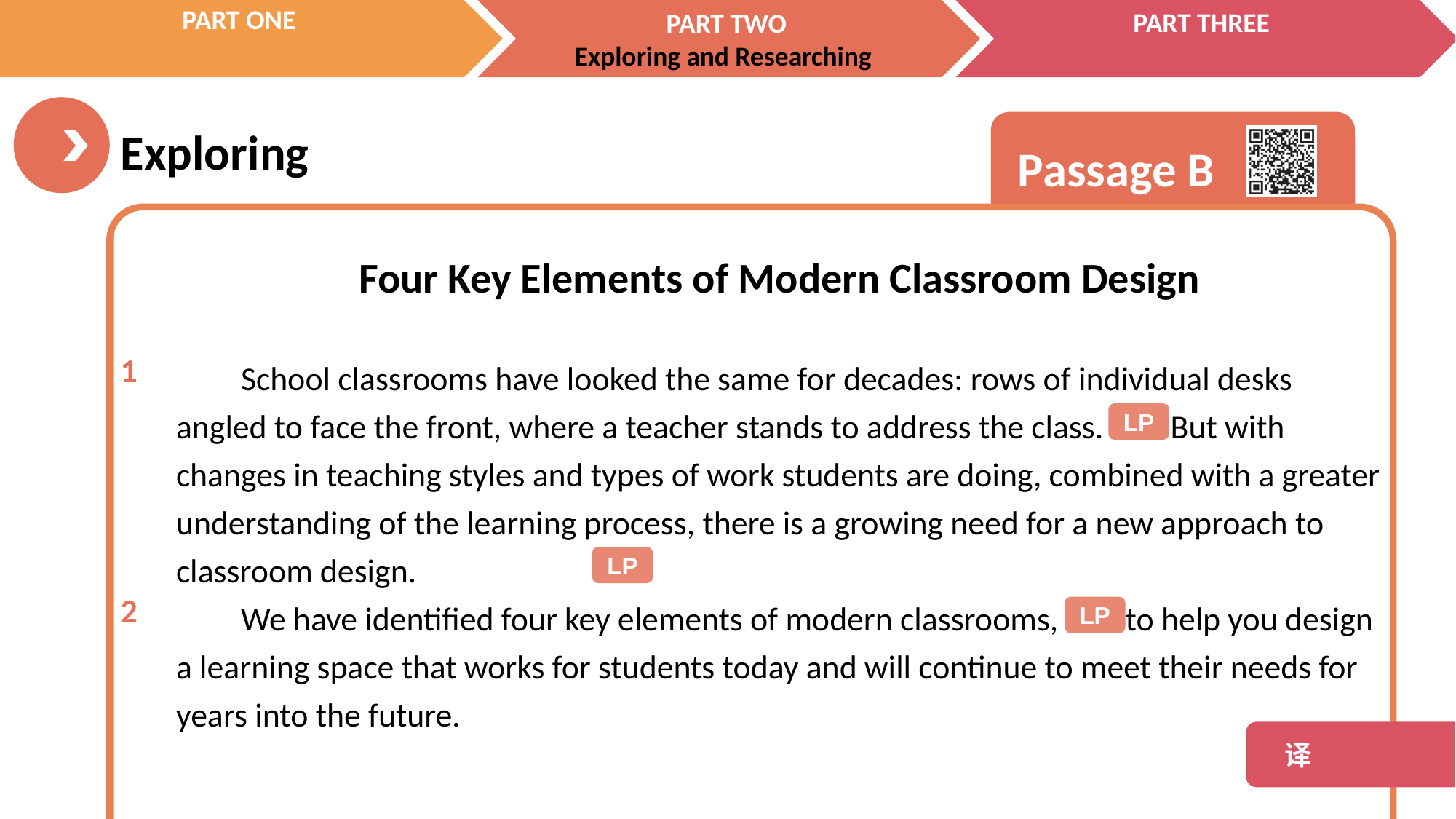

Four Key Elements of Modern Classroom Design

School classrooms have looked the same for decades: rows of individual desks angled to face the front, where a teacher stands to address the class.         But with changes in teaching styles and types of work students are doing, combined with a greater understanding of the learning process, there is a growing need for a new approach to classroom design.
We have identified four key elements of modern classrooms,         to help you design a learning space that works for students today and will continue to meet their needs for years into the future.

1

2

LP
LP
LP
   译